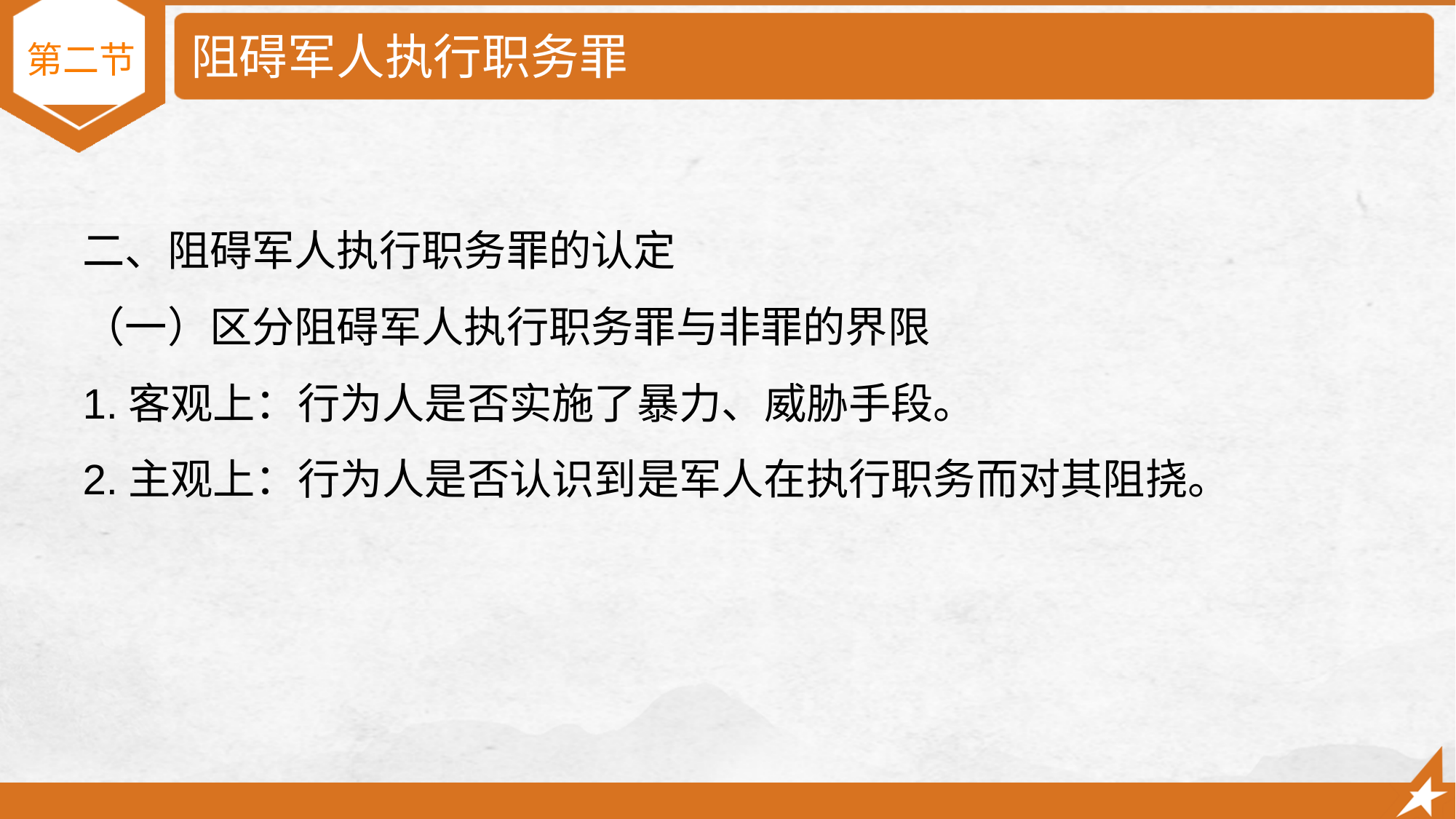

# 阻碍军人执行职务罪
第二节

二、阻碍军人执行职务罪的认定
（一）区分阻碍军人执行职务罪与非罪的界限
1.客观上：行为人是否实施了暴力、威胁手段。
2.主观上：行为人是否认识到是军人在执行职务而对其阻挠。